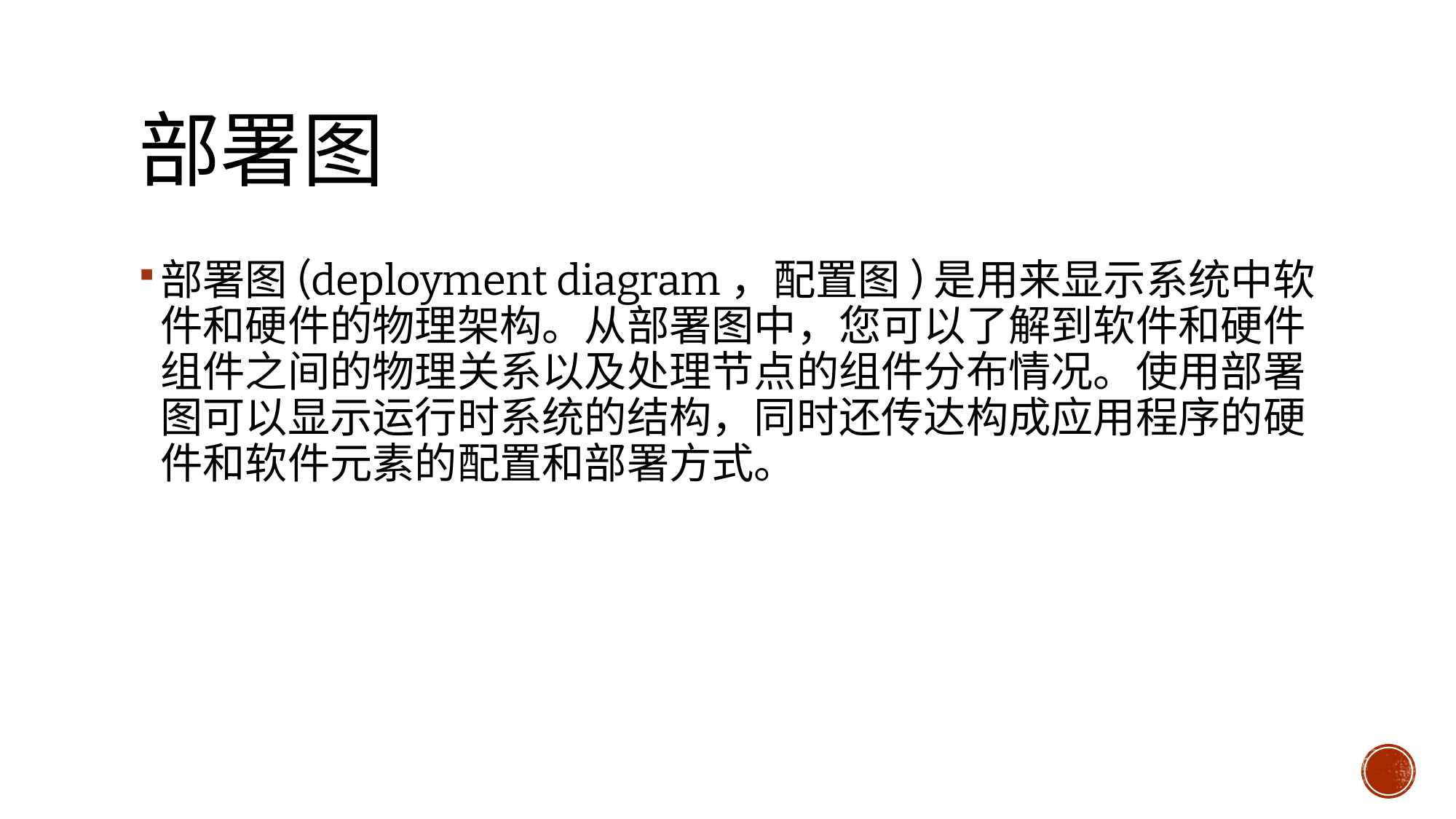

# 部署图
部署图(deployment diagram，配置图)是用来显示系统中软件和硬件的物理架构。从部署图中，您可以了解到软件和硬件组件之间的物理关系以及处理节点的组件分布情况。使用部署图可以显示运行时系统的结构，同时还传达构成应用程序的硬件和软件元素的配置和部署方式。